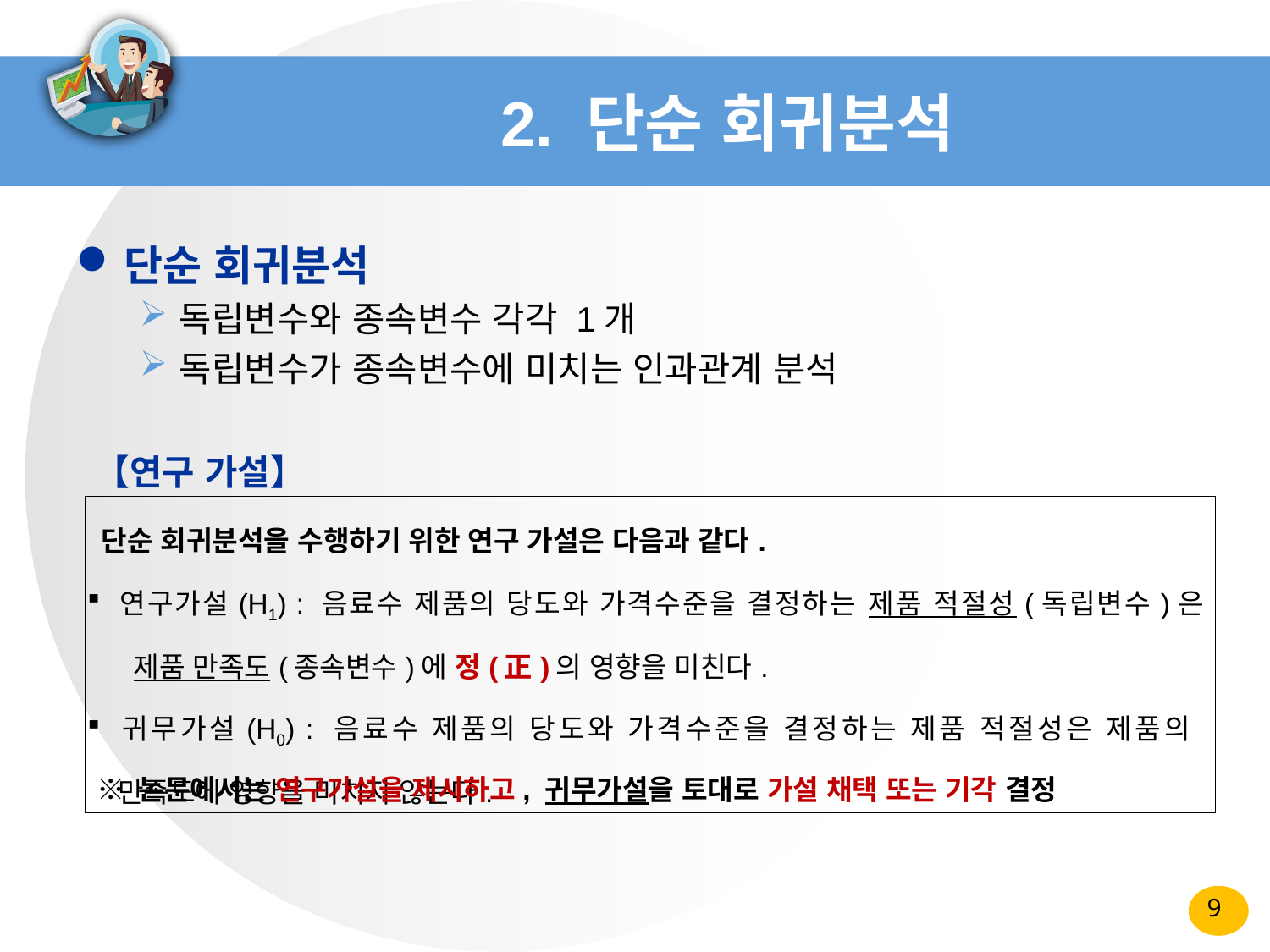

# 2. 단순 회귀분석
단순 회귀분석
독립변수와 종속변수 각각 1개
독립변수가 종속변수에 미치는 인과관계 분석

 【연구 가설】
| 단순 회귀분석을 수행하기 위한 연구 가설은 다음과 같다. 연구가설(H1) : 음료수 제품의 당도와 가격수준을 결정하는 제품 적절성(독립변수)은 제품 만족도(종속변수)에 정(正)의 영향을 미친다. 귀무가설(H0) : 음료수 제품의 당도와 가격수준을 결정하는 제품 적절성은 제품의 만족도에 영향을 미치지 않는다. |
| --- |
※ 논문에서는 연구가설을 제시하고, 귀무가설을 토대로 가설 채택 또는 기각 결정
9